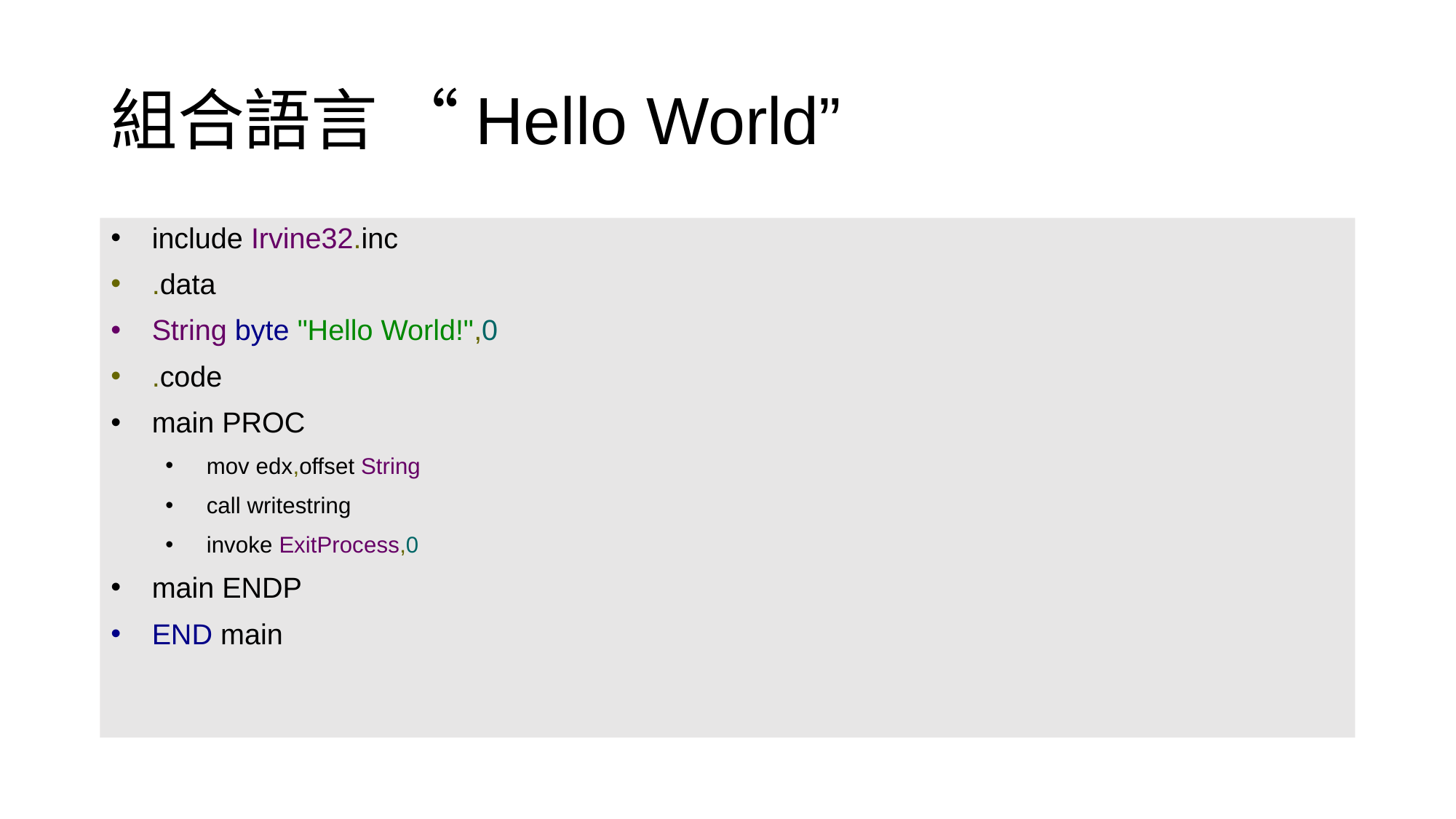

# 組合語言 “Hello World”
include Irvine32.inc
.data
String byte "Hello World!",0
.code
main PROC
mov edx,offset String
call writestring
invoke ExitProcess,0
main ENDP
END main